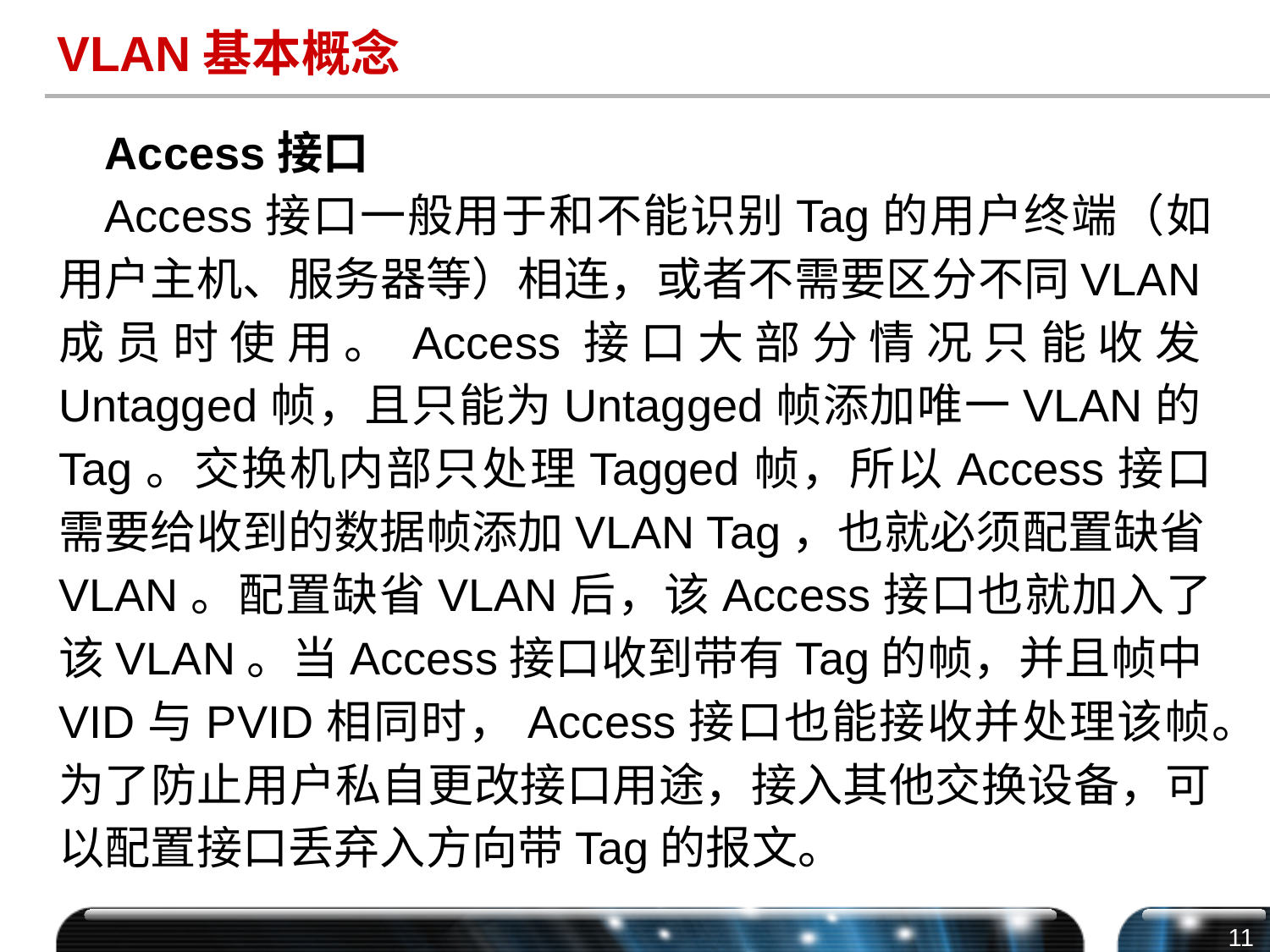

# VLAN基本概念
Access接口
Access接口一般用于和不能识别Tag的用户终端（如用户主机、服务器等）相连，或者不需要区分不同VLAN成员时使用。Access接口大部分情况只能收发Untagged帧，且只能为Untagged帧添加唯一VLAN的Tag。交换机内部只处理Tagged帧，所以Access接口需要给收到的数据帧添加VLAN Tag，也就必须配置缺省VLAN。配置缺省VLAN后，该Access接口也就加入了该VLAN。当Access接口收到带有Tag的帧，并且帧中VID与PVID相同时，Access接口也能接收并处理该帧。为了防止用户私自更改接口用途，接入其他交换设备，可以配置接口丢弃入方向带Tag的报文。